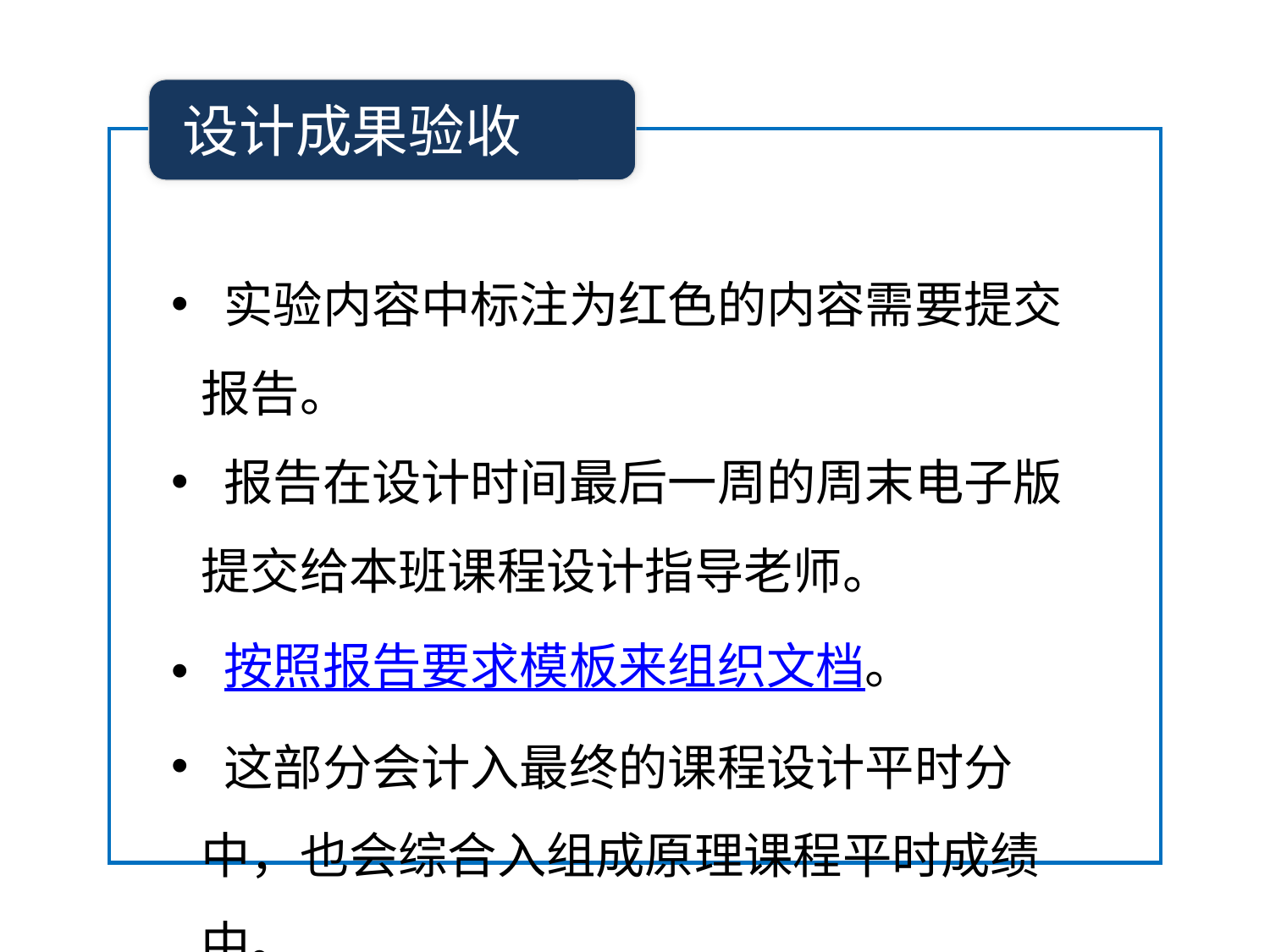

设计成果验收

 实验内容中标注为红色的内容需要提交报告。
 报告在设计时间最后一周的周末电子版提交给本班课程设计指导老师。
 按照报告要求模板来组织文档。
 这部分会计入最终的课程设计平时分中，也会综合入组成原理课程平时成绩中。